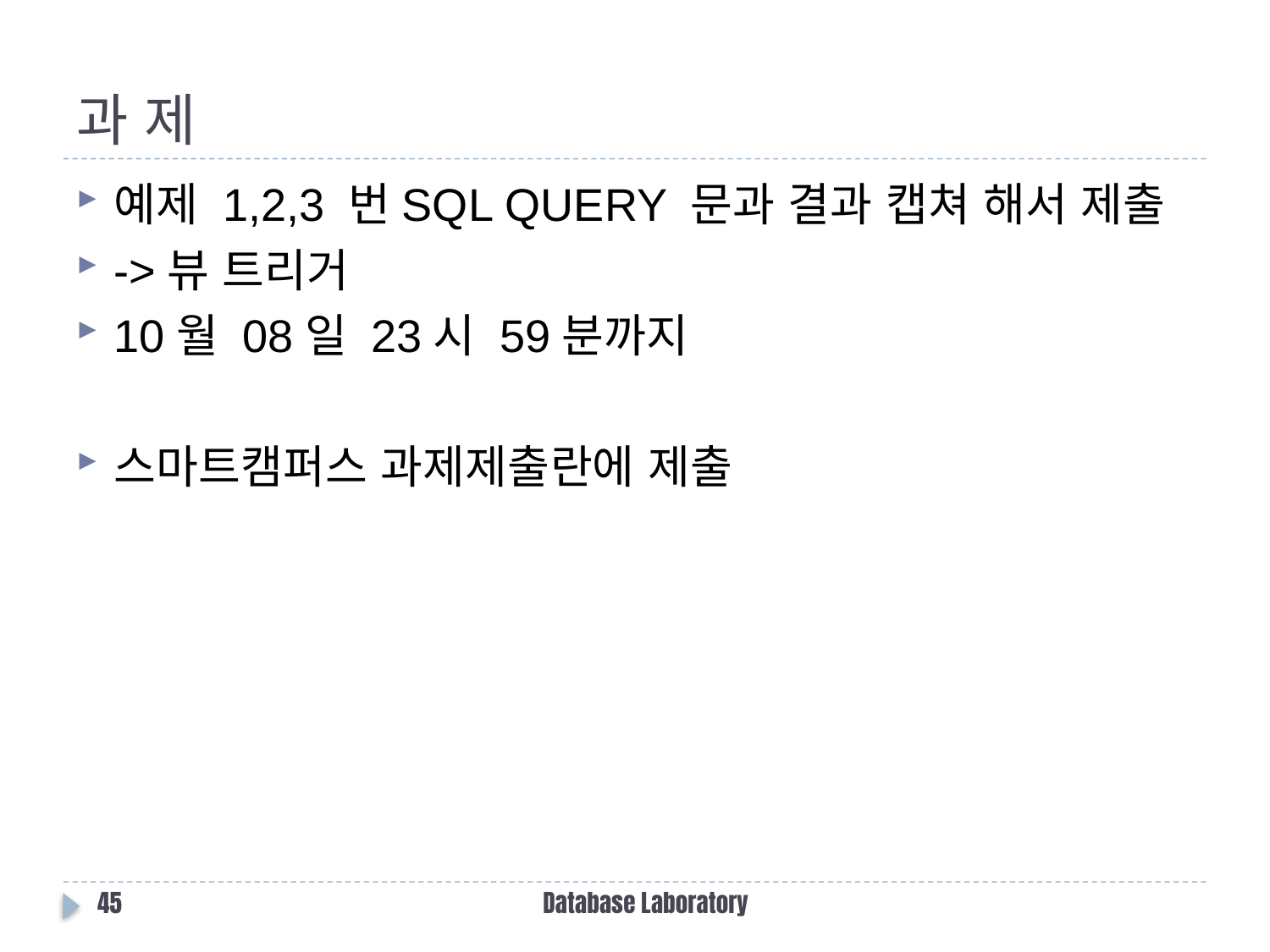

# 과 제
예제 1,2,3 번SQL QUERY 문과 결과 캡쳐 해서 제출
->뷰 트리거
10월 08일 23시 59분까지

스마트캠퍼스 과제제출란에 제출
45
Database Laboratory